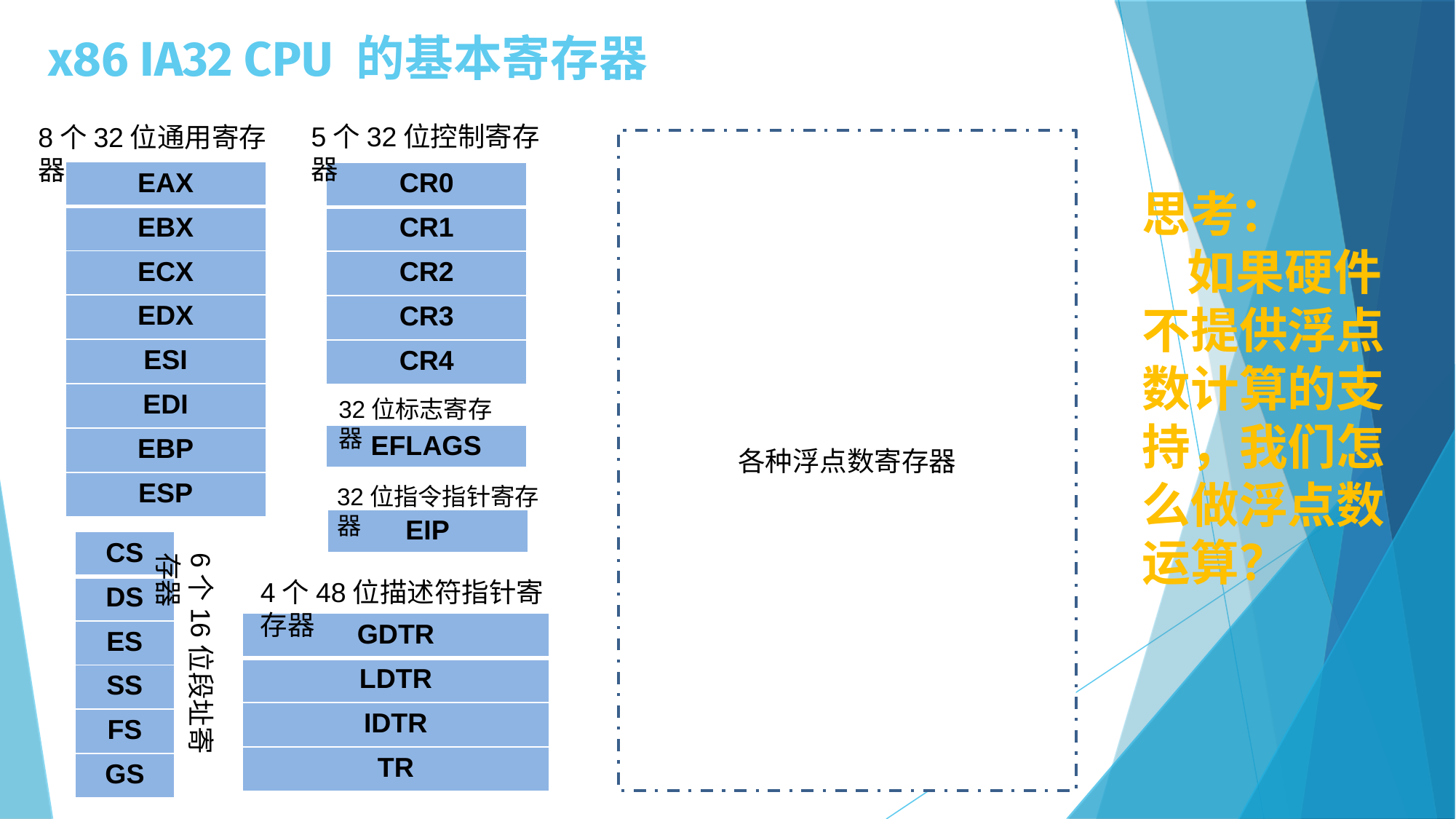

x86 IA32 CPU 的基本寄存器
5个32位控制寄存器
8个32位通用寄存器
各种浮点数寄存器
| EAX |
| --- |
| EBX |
| ECX |
| EDX |
| ESI |
| EDI |
| EBP |
| ESP |
| CR0 |
| --- |
| CR1 |
| CR2 |
| CR3 |
| CR4 |
思考：
  如果硬件不提供浮点数计算的支持，我们怎么做浮点数运算？
32位标志寄存器
| EFLAGS |
| --- |
32位指令指针寄存器
| EIP |
| --- |
| CS |
| --- |
| DS |
| ES |
| SS |
| FS |
| GS |
6个16位段址寄存器

4个48位描述符指针寄存器
| GDTR |
| --- |
| LDTR |
| IDTR |
| TR |